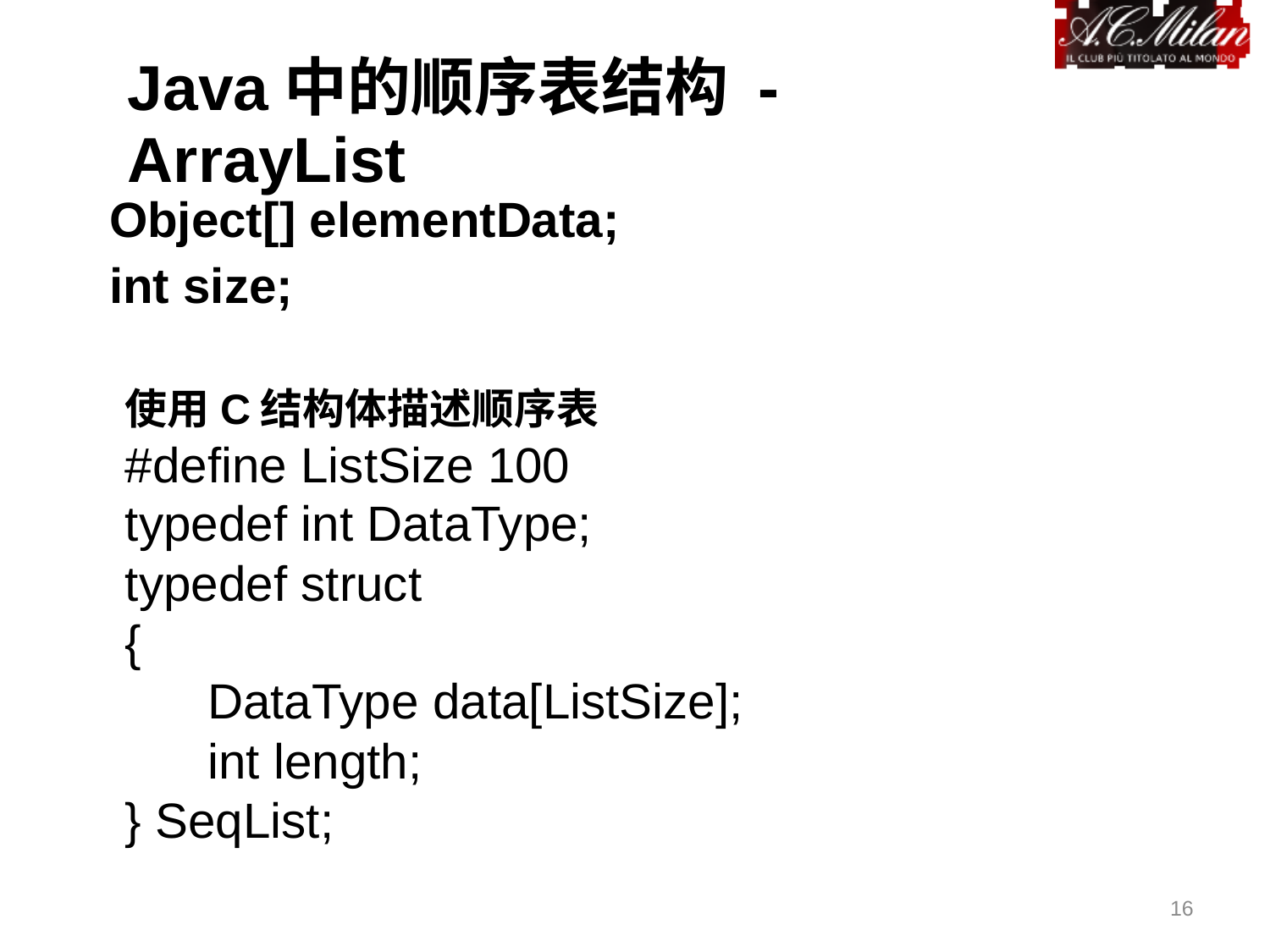

Java中的顺序表结构 - ArrayList
Object[] elementData;
int size;
使用C结构体描述顺序表
#define ListSize 100
typedef int DataType;
typedef struct
{
      DataType data[ListSize];
      int length;
} SeqList;
16